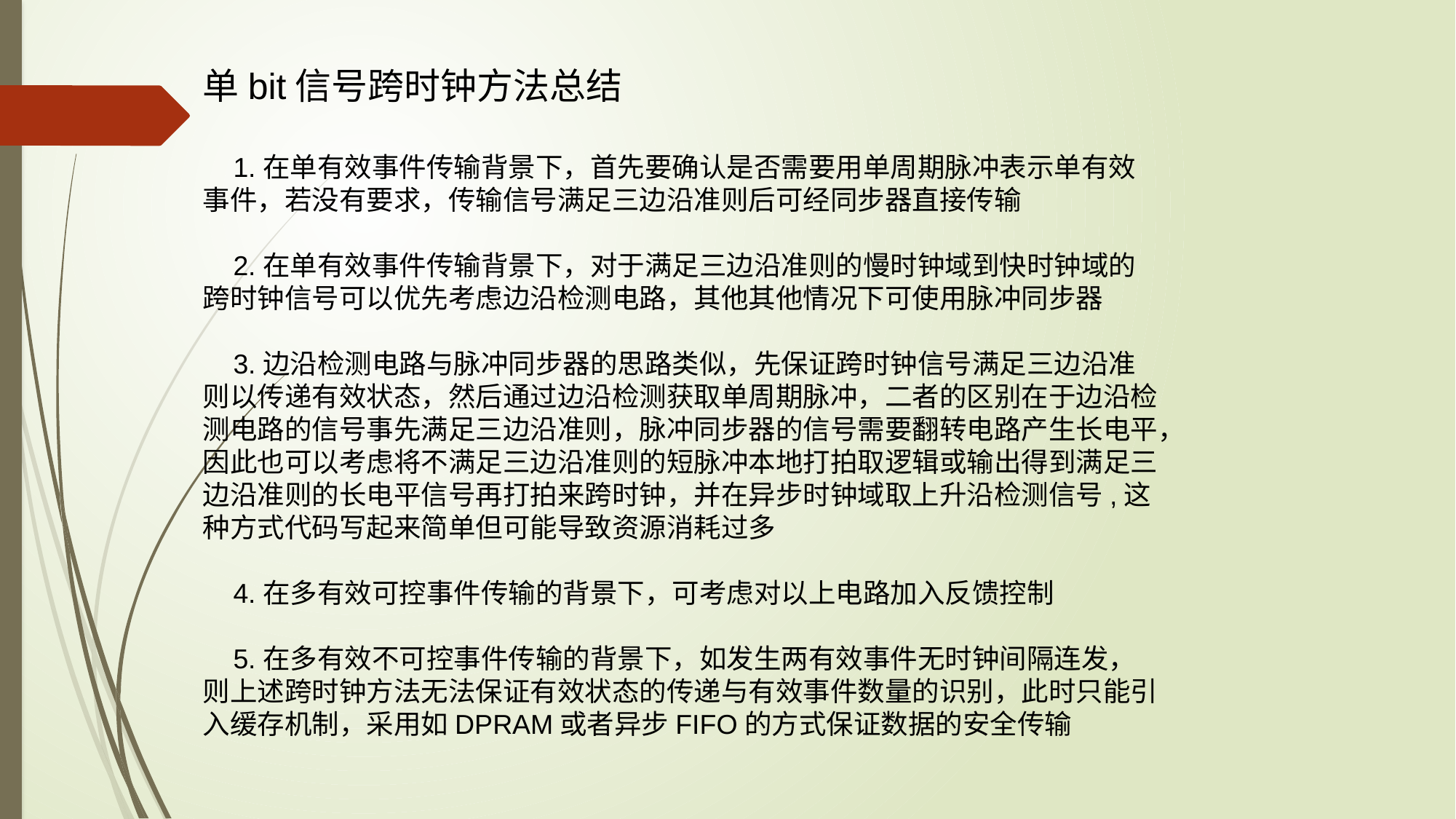

单bit信号跨时钟方法总结

    1.在单有效事件传输背景下，首先要确认是否需要用单周期脉冲表示单有效事件，若没有要求，传输信号满足三边沿准则后可经同步器直接传输

    2.在单有效事件传输背景下，对于满足三边沿准则的慢时钟域到快时钟域的跨时钟信号可以优先考虑边沿检测电路，其他其他情况下可使用脉冲同步器

    3.边沿检测电路与脉冲同步器的思路类似，先保证跨时钟信号满足三边沿准则以传递有效状态，然后通过边沿检测获取单周期脉冲，二者的区别在于边沿检测电路的信号事先满足三边沿准则，脉冲同步器的信号需要翻转电路产生长电平，因此也可以考虑将不满足三边沿准则的短脉冲本地打拍取逻辑或输出得到满足三边沿准则的长电平信号再打拍来跨时钟，并在异步时钟域取上升沿检测信号,这种方式代码写起来简单但可能导致资源消耗过多

    4.在多有效可控事件传输的背景下，可考虑对以上电路加入反馈控制

    5.在多有效不可控事件传输的背景下，如发生两有效事件无时钟间隔连发，则上述跨时钟方法无法保证有效状态的传递与有效事件数量的识别，此时只能引入缓存机制，采用如DPRAM或者异步FIFO的方式保证数据的安全传输